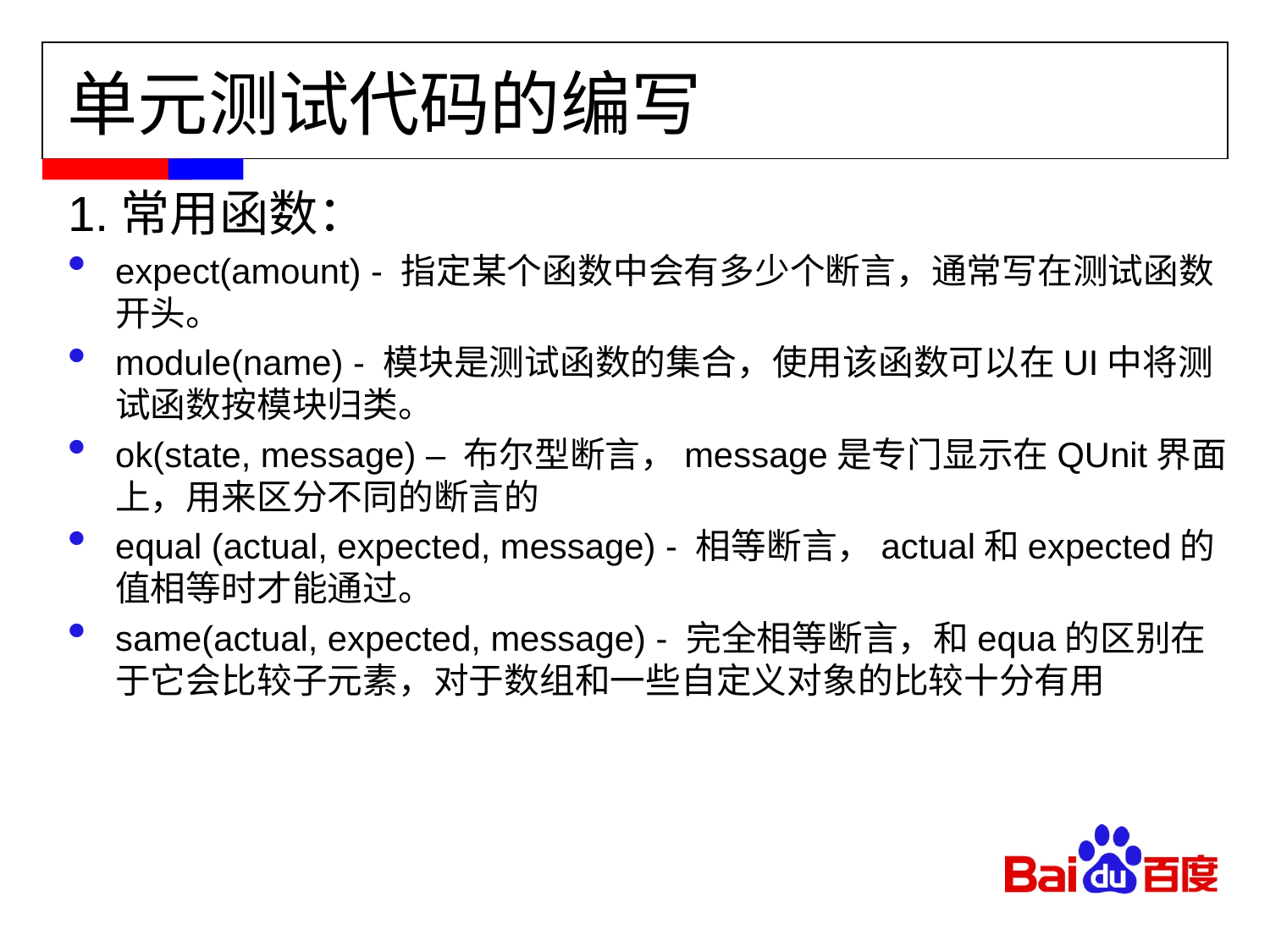

单元测试代码的编写
1.常用函数：
expect(amount) - 指定某个函数中会有多少个断言，通常写在测试函数开头。
module(name) - 模块是测试函数的集合，使用该函数可以在UI中将测试函数按模块归类。
ok(state, message) – 布尔型断言，message是专门显示在QUnit界面上，用来区分不同的断言的
equal (actual, expected, message) - 相等断言，actual和expected的值相等时才能通过。
same(actual, expected, message) - 完全相等断言，和equa的区别在于它会比较子元素，对于数组和一些自定义对象的比较十分有用